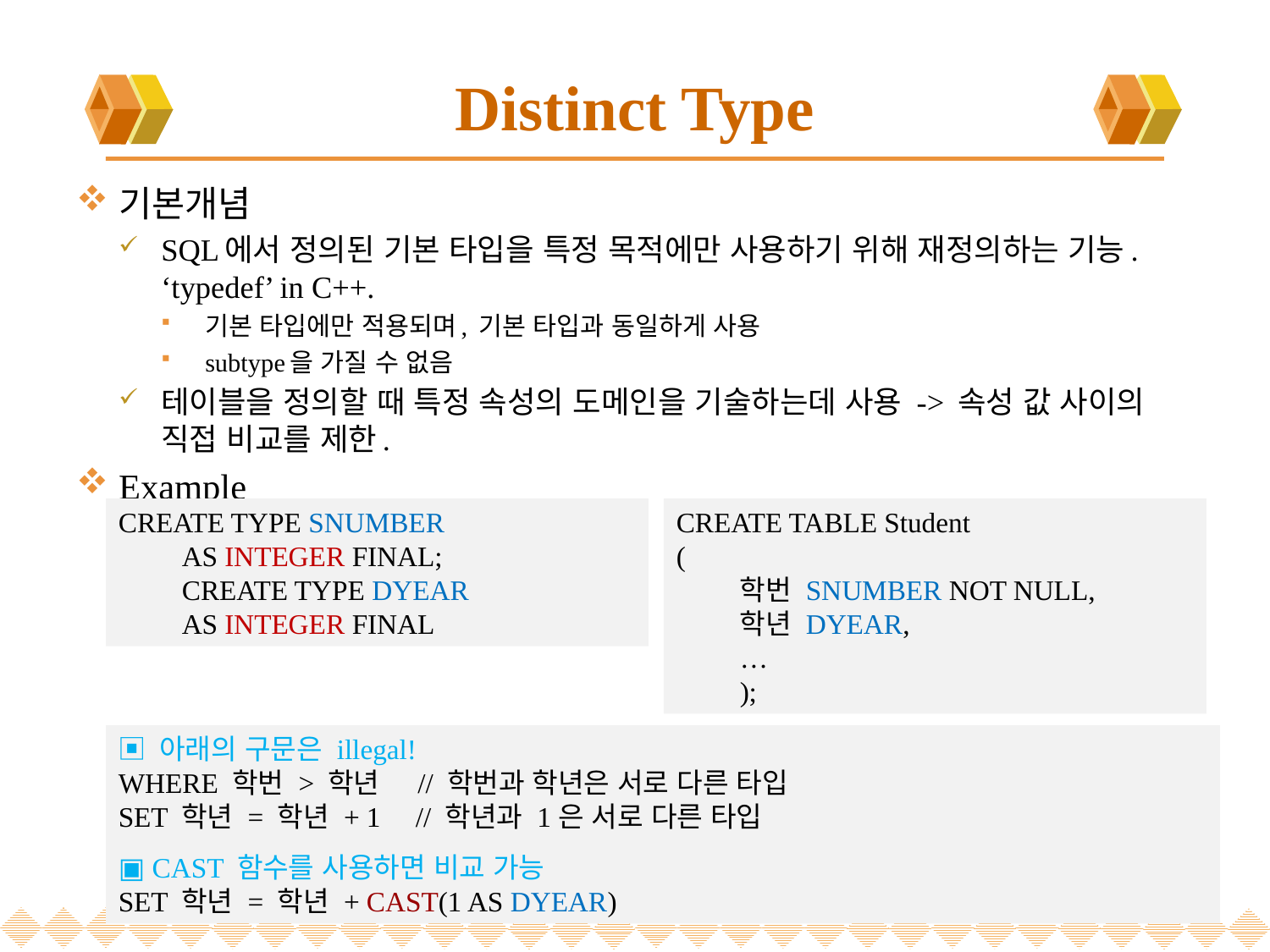

# Distinct Type
기본개념
SQL에서 정의된 기본 타입을 특정 목적에만 사용하기 위해 재정의하는 기능. ‘typedef’ in C++.
기본 타입에만 적용되며, 기본 타입과 동일하게 사용
subtype을 가질 수 없음
테이블을 정의할 때 특정 속성의 도메인을 기술하는데 사용 -> 속성 값 사이의 직접 비교를 제한.
Example

CREATE TYPE SNUMBER
AS INTEGER FINAL;
CREATE TYPE DYEAR
AS INTEGER FINAL
CREATE TABLE Student
(
학번 SNUMBER NOT NULL,
학년 DYEAR,
…
);
▣ 아래의 구문은 illegal!
WHERE 학번 > 학년    // 학번과 학년은 서로 다른 타입
SET 학년 = 학년 + 1     // 학년과 1은 서로 다른 타입

▣ CAST 함수를 사용하면 비교 가능
SET 학년 = 학년 + CAST(1 AS DYEAR)